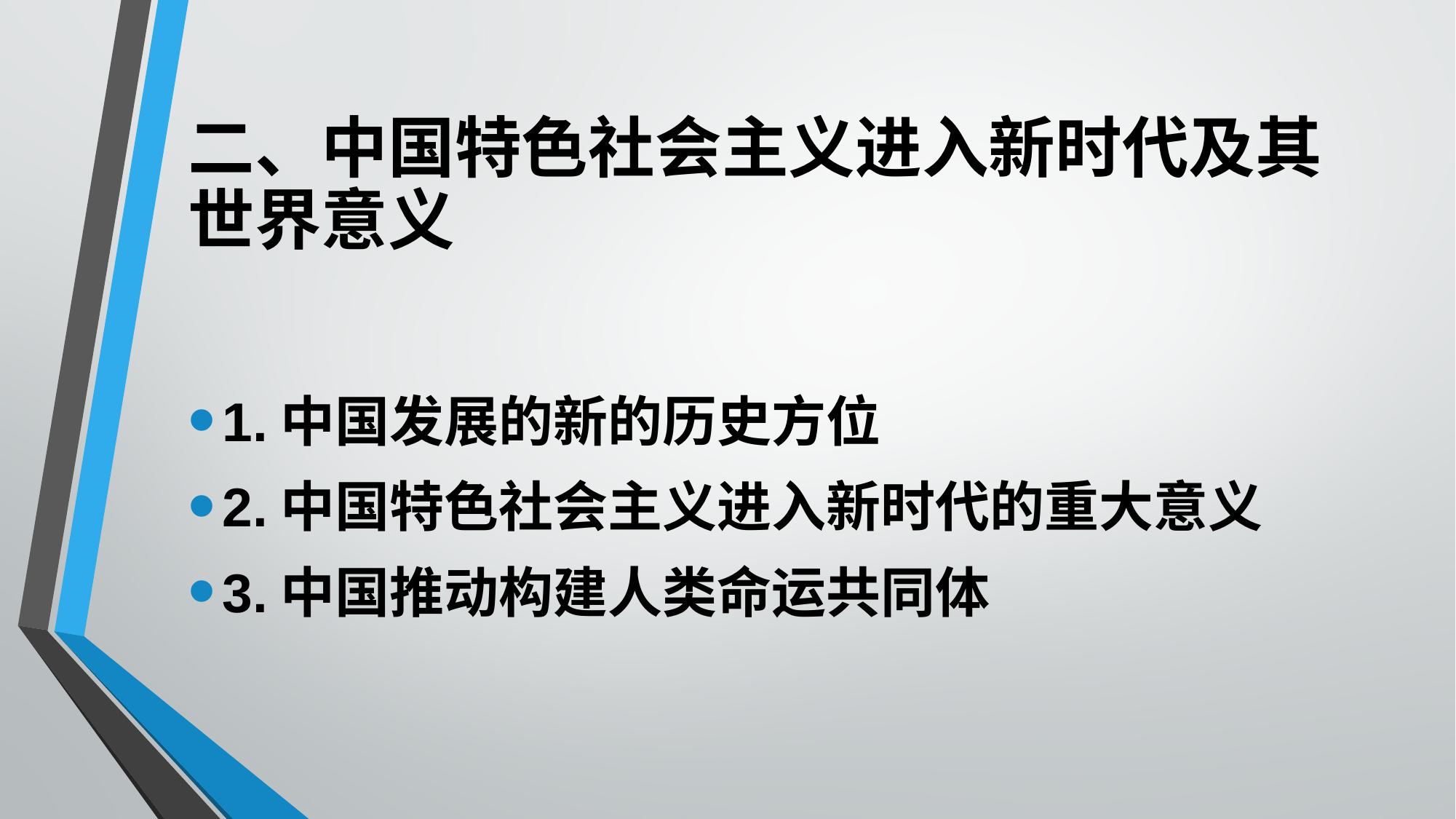

# 二、中国特色社会主义进入新时代及其世界意义
1.中国发展的新的历史方位
2.中国特色社会主义进入新时代的重大意义
3.中国推动构建人类命运共同体